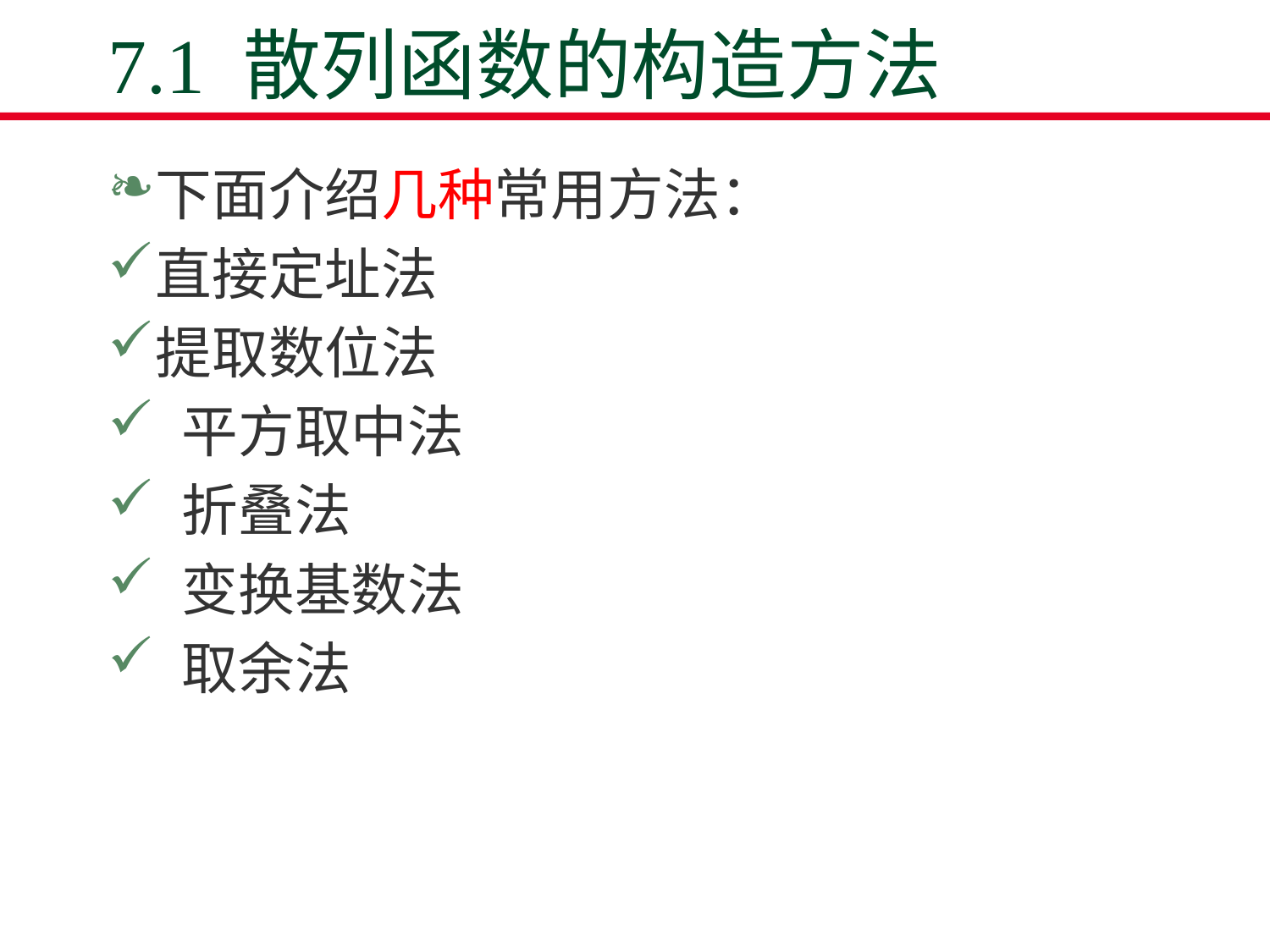

# 7.1 散列函数的构造方法
下面介绍几种常用方法：
直接定址法
提取数位法
 平方取中法
 折叠法
 变换基数法
 取余法